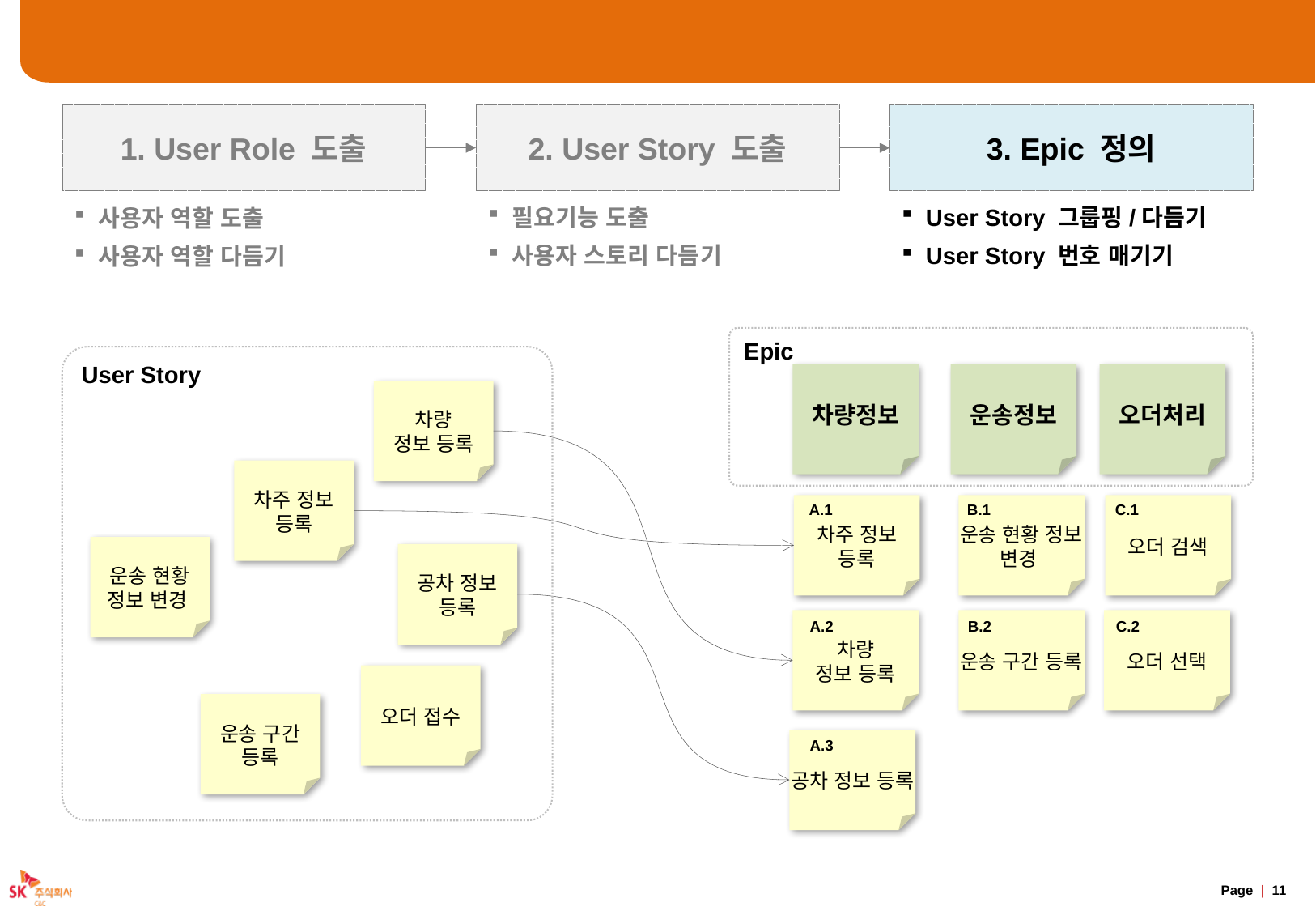

# [ Backup ] User Story 워크샵 #3
1. User Role 도출
2. User Story 도출
3. Epic 정의
필요기능 도출
사용자 스토리 다듬기

User Story 그룹핑/다듬기
User Story 번호 매기기
사용자 역할 도출
사용자 역할 다듬기
Epic
User Story
차량정보
운송정보
오더처리
차량
정보 등록
차주 정보
등록
A.1
B.1
C.1
차주 정보
등록
운송 현황 정보 변경
오더 검색
운송 현황 정보 변경
공차 정보 등록
차량
정보 등록
운송 구간 등록
오더 선택
A.2
B.2
C.2
오더 접수
운송 구간 등록
A.3
공차 정보 등록